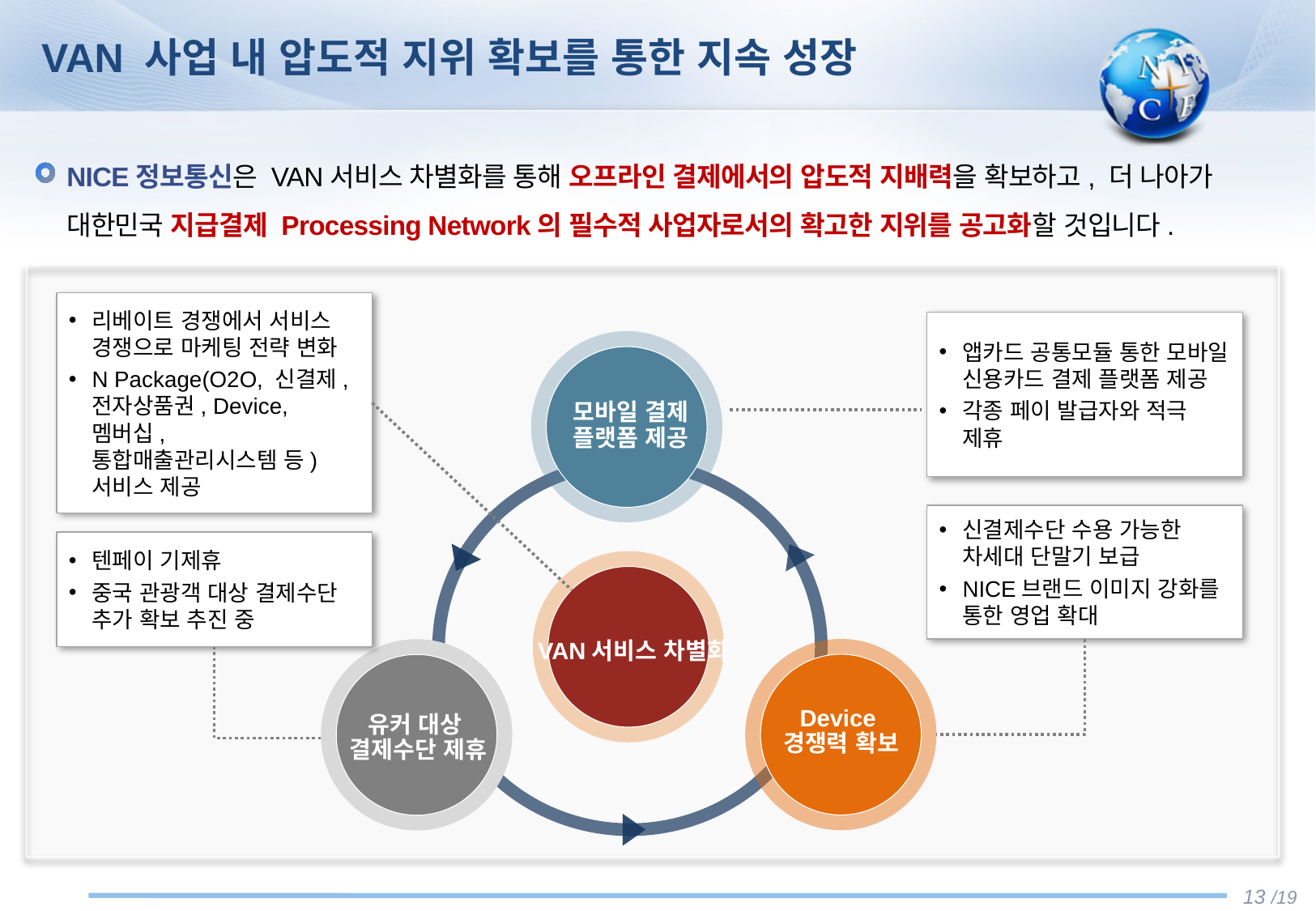

VAN 사업 내 압도적 지위 확보를 통한 지속 성장
NICE정보통신은 VAN서비스 차별화를 통해 오프라인 결제에서의 압도적 지배력을 확보하고, 더 나아가 대한민국 지급결제 Processing Network의 필수적 사업자로서의 확고한 지위를 공고화할 것입니다.

리베이트 경쟁에서 서비스 경쟁으로 마케팅 전략 변화
N Package(O2O, 신결제, 전자상품권, Device, 멤버십, 통합매출관리시스템 등) 서비스 제공
앱카드 공통모듈 통한 모바일 신용카드 결제 플랫폼 제공
각종 페이 발급자와 적극 제휴

모바일 결제 플랫폼 제공

신결제수단 수용 가능한 차세대 단말기 보급
NICE브랜드 이미지 강화를 통한 영업 확대
텐페이 기제휴
중국 관광객 대상 결제수단 추가 확보 추진 중

VAN서비스 차별화

Device
경쟁력 확보
유커 대상
결제수단 제휴
고수익가맹점
타겟영업